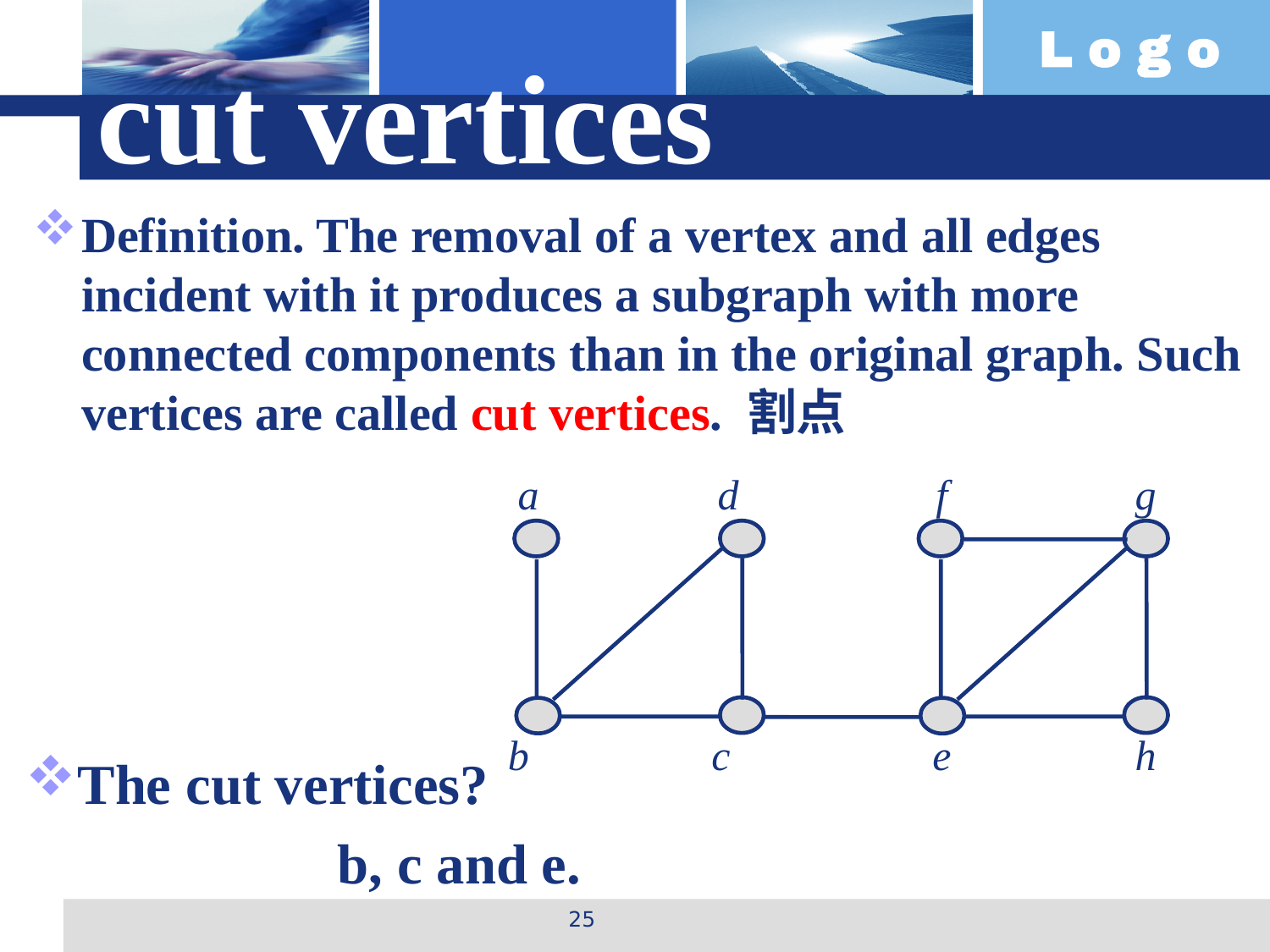

# cut vertices
Definition. The removal of a vertex and all edges incident with it produces a subgraph with more connected components than in the original graph. Such vertices are called cut vertices. 割点
a
d
f
g

b
c
e
h
The cut vertices?
                      b, c and e.
25